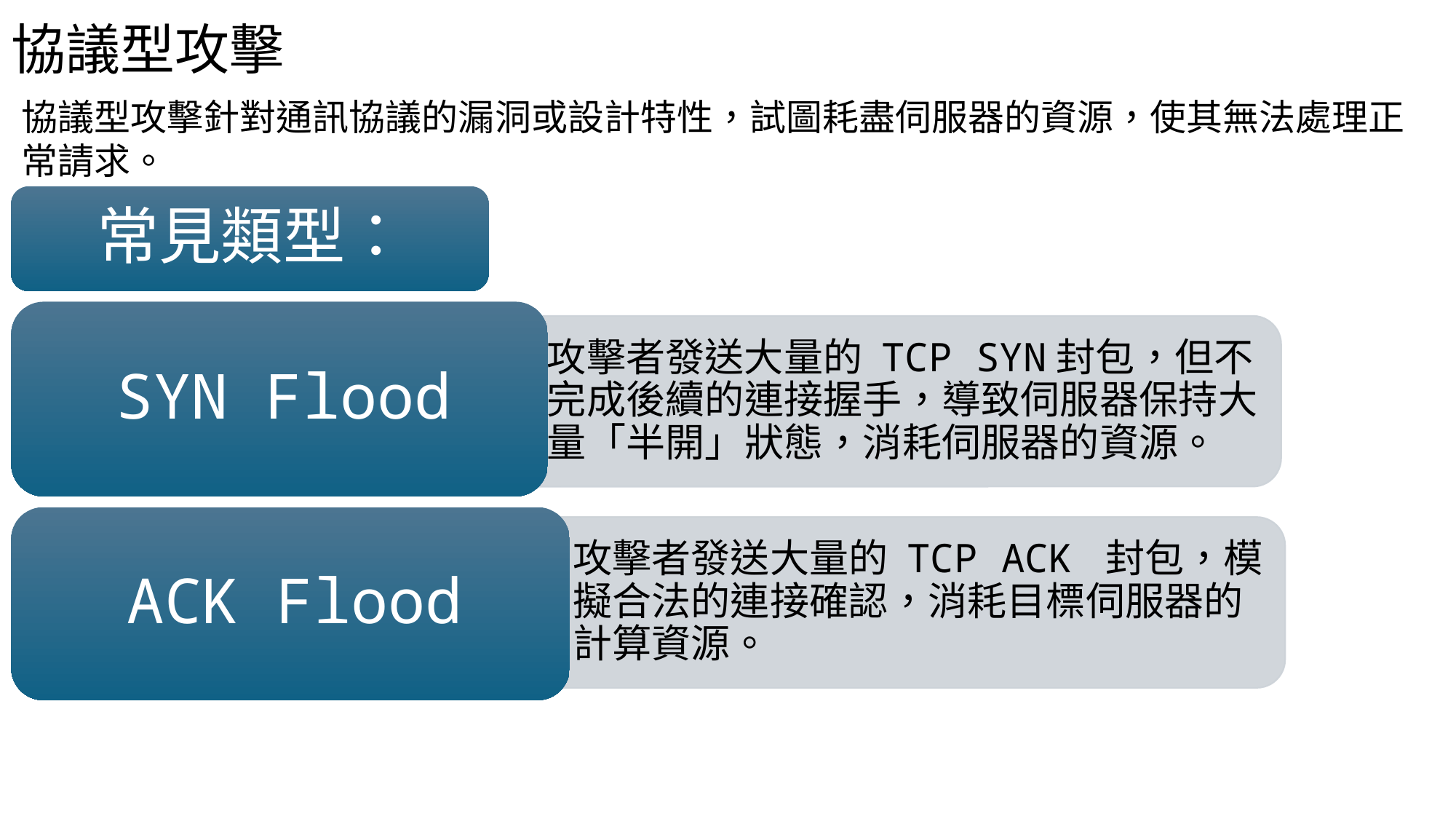

協議型攻擊
協議型攻擊針對通訊協議的漏洞或設計特性，試圖耗盡伺服器的資源，使其無法處理正常請求。
常見類型：
攻擊者發送大量的 TCP SYN封包，但不完成後續的連接握手，導致伺服器保持大量「半開」狀態，消耗伺服器的資源。
SYN Flood
攻擊者發送大量的 TCP ACK 封包，模擬合法的連接確認，消耗目標伺服器的計算資源。
ACK Flood